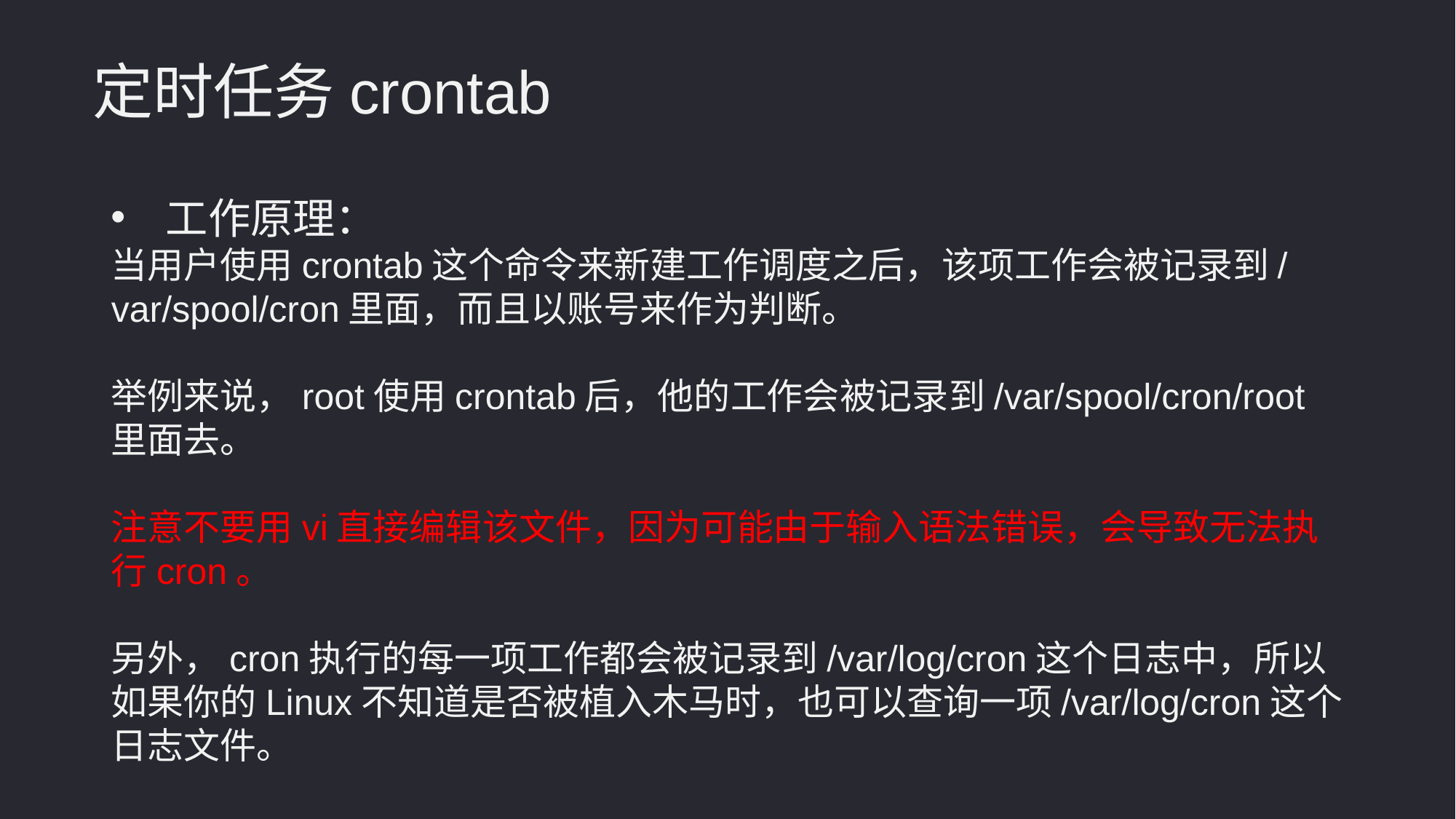

定时任务crontab
工作原理：
当用户使用crontab这个命令来新建工作调度之后，该项工作会被记录到/var/spool/cron里面，而且以账号来作为判断。

举例来说，root使用crontab后，他的工作会被记录到/var/spool/cron/root里面去。

注意不要用vi直接编辑该文件，因为可能由于输入语法错误，会导致无法执行cron。

另外，cron执行的每一项工作都会被记录到/var/log/cron这个日志中，所以如果你的Linux不知道是否被植入木马时，也可以查询一项/var/log/cron这个日志文件。